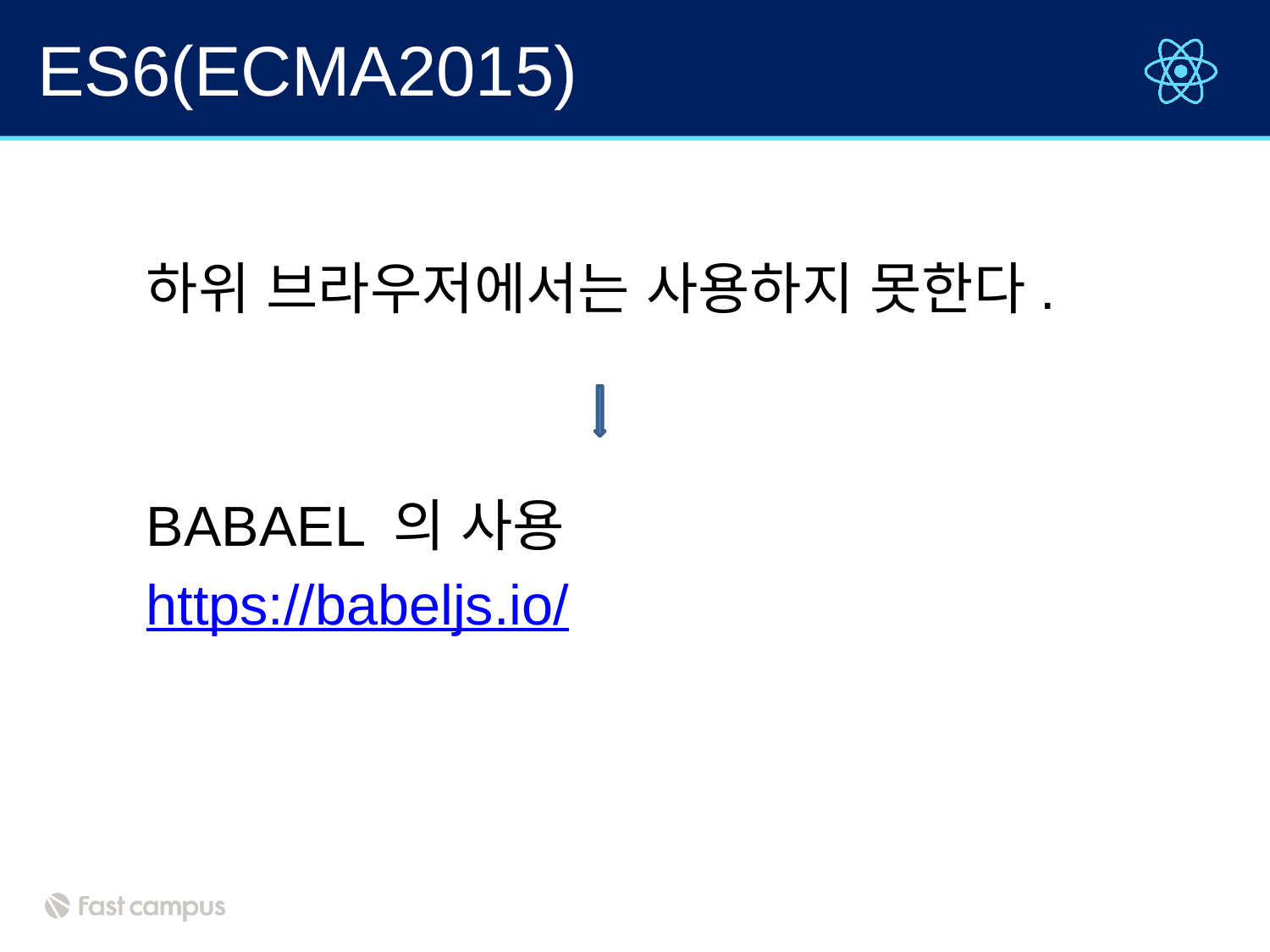

# ES6(ECMA2015)
하위 브라우저에서는 사용하지 못한다.

BABAEL 의 사용
https://babeljs.io/